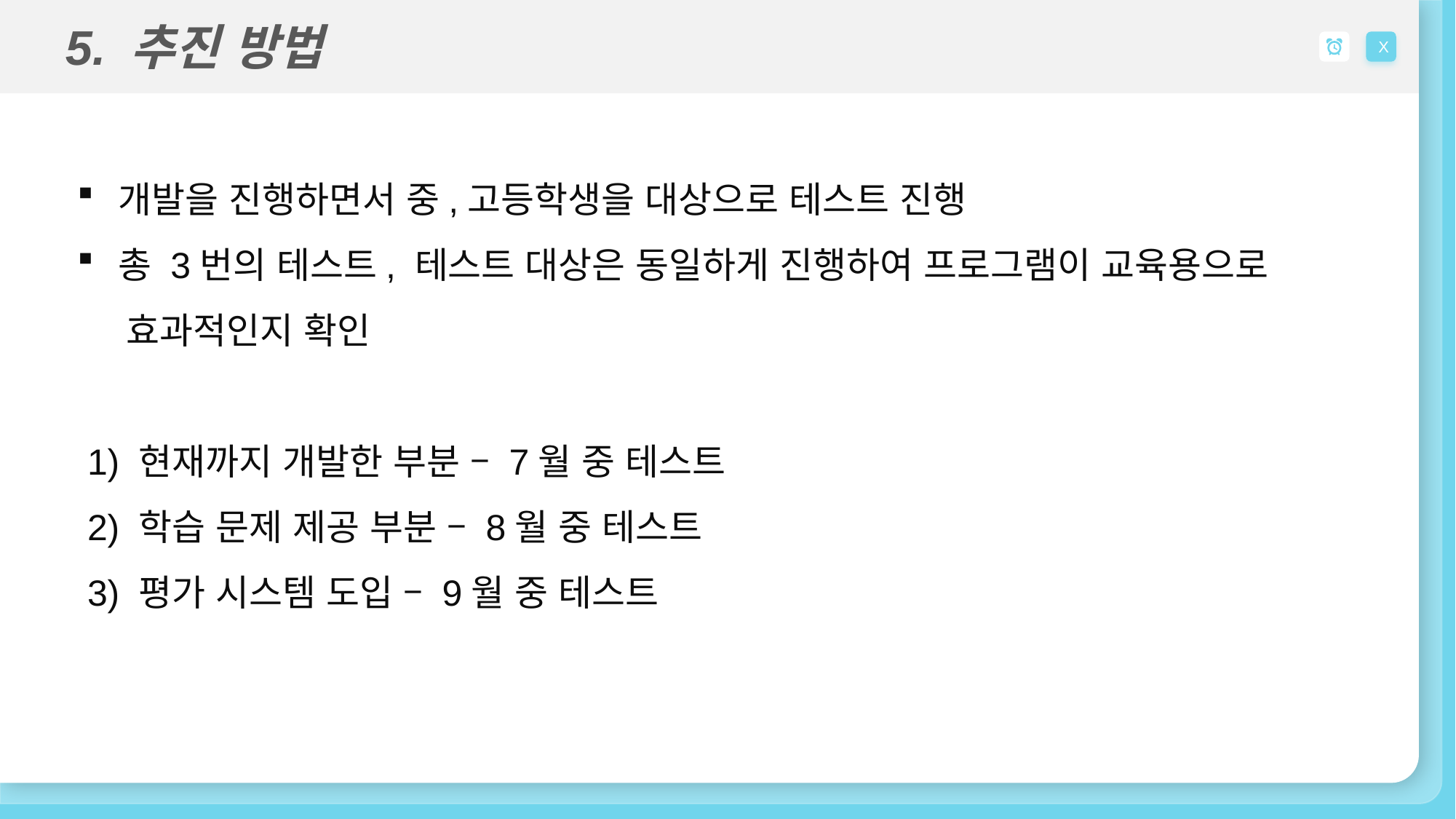

5. 추진 방법

X
개발을 진행하면서 중,고등학생을 대상으로 테스트 진행
총 3번의 테스트, 테스트 대상은 동일하게 진행하여 프로그램이 교육용으로
    효과적인지 확인

 1) 현재까지 개발한 부분 – 7월 중 테스트
 2) 학습 문제 제공 부분 – 8월 중 테스트
 3) 평가 시스템 도입 – 9월 중 테스트